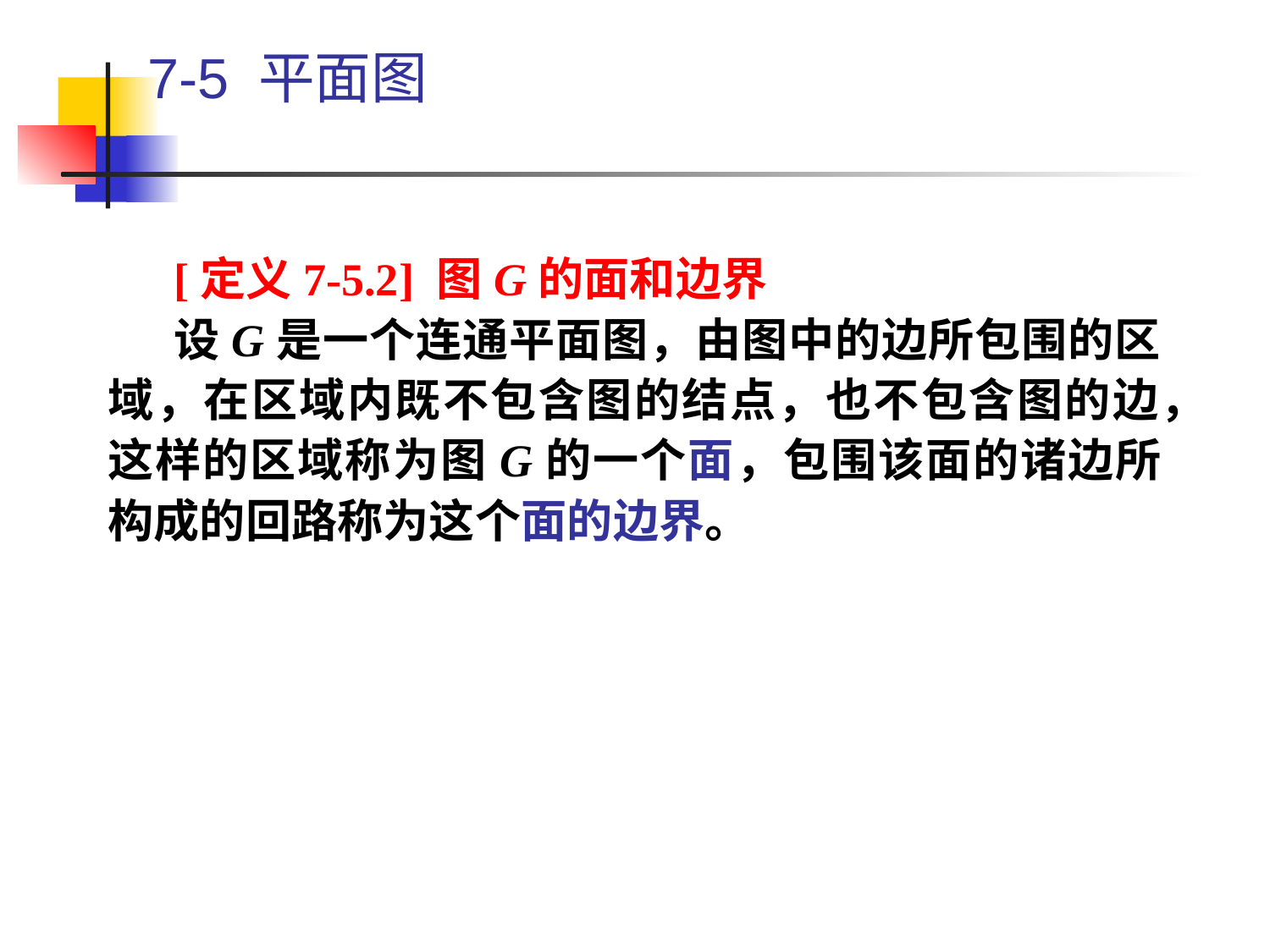

# 7-5 平面图
[定义7-5.2] 图G的面和边界
设G是一个连通平面图，由图中的边所包围的区域，在区域内既不包含图的结点，也不包含图的边，这样的区域称为图G的一个面，包围该面的诸边所构成的回路称为这个面的边界。